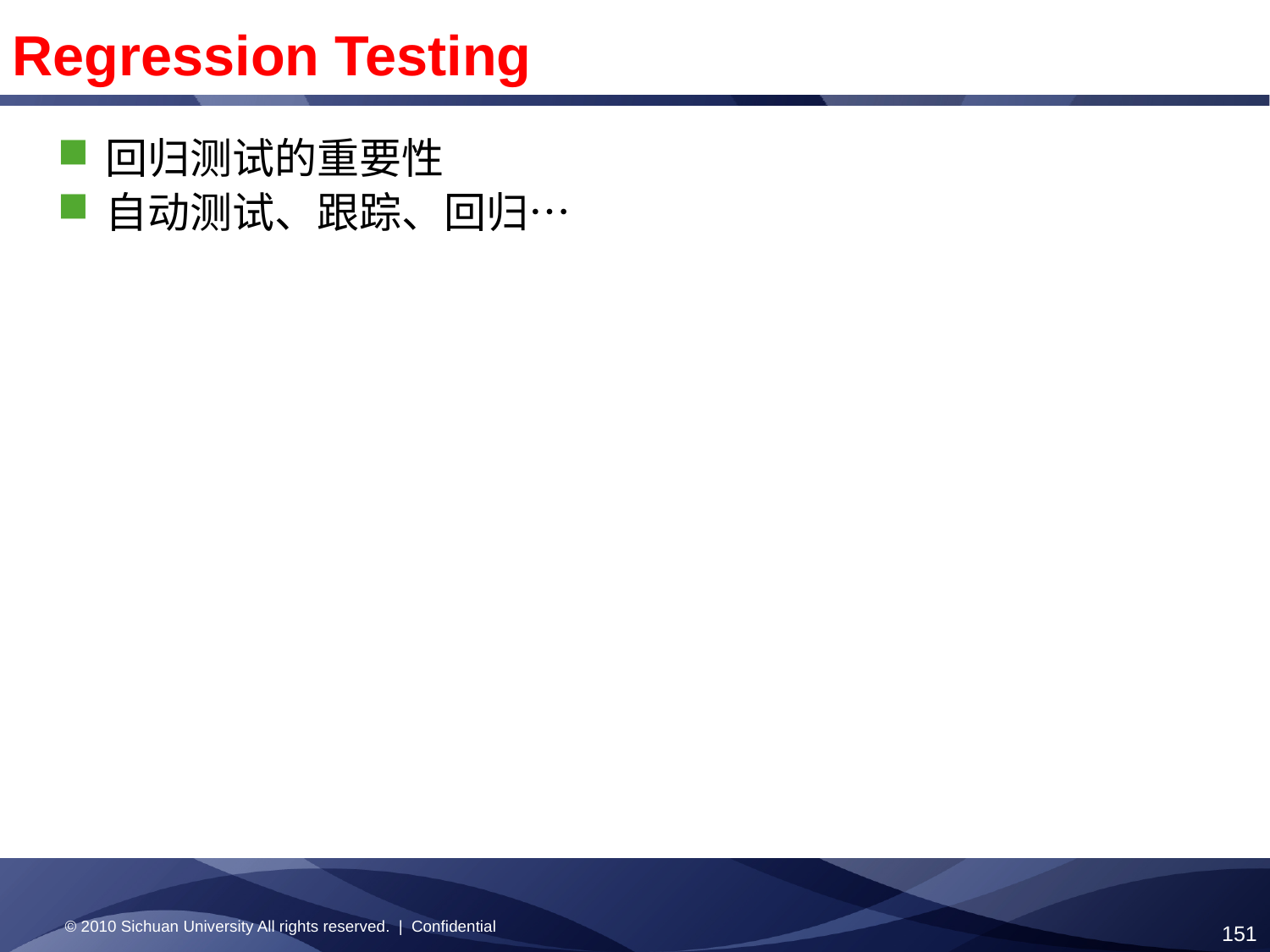

Regression Testing
回归测试的重要性
自动测试、跟踪、回归…

© 2010 Sichuan University All rights reserved.  |  Confidential
151